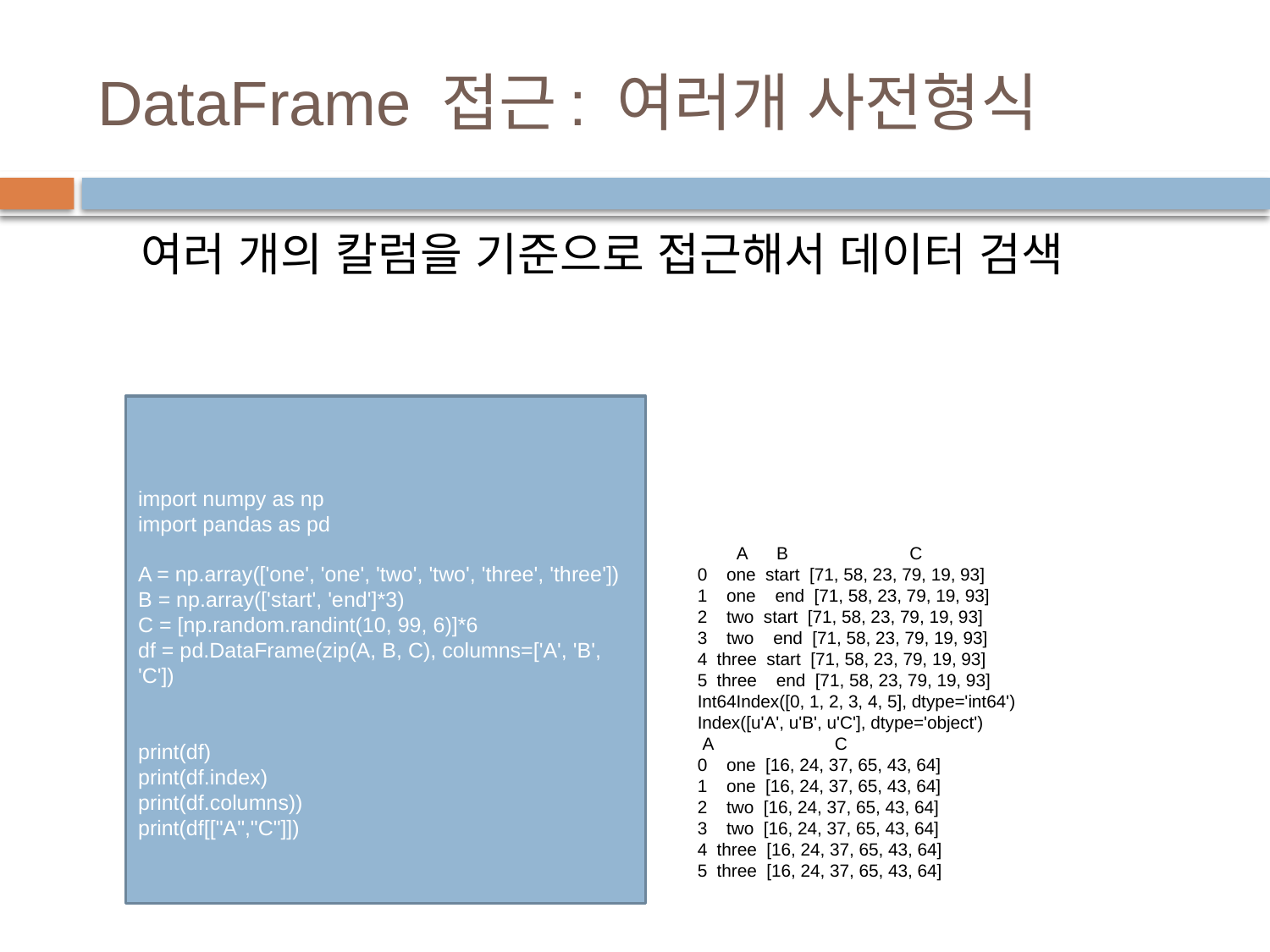

# DataFrame 접근: 여러개 사전형식
여러 개의 칼럼을 기준으로 접근해서 데이터 검색

import numpy as np
import pandas as pd

A = np.array(['one', 'one', 'two', 'two', 'three', 'three'])
B = np.array(['start', 'end']*3)
C = [np.random.randint(10, 99, 6)]*6
df = pd.DataFrame(zip(A, B, C), columns=['A', 'B', 'C'])

print(df)
print(df.index)
print(df.columns))
print(df[["A","C"]])
        A      B                         C
0    one  start  [71, 58, 23, 79, 19, 93]
1    one    end  [71, 58, 23, 79, 19, 93]
2    two  start  [71, 58, 23, 79, 19, 93]
3    two    end  [71, 58, 23, 79, 19, 93]
4  three  start  [71, 58, 23, 79, 19, 93]
5  three    end  [71, 58, 23, 79, 19, 93]
Int64Index([0, 1, 2, 3, 4, 5], dtype='int64')
Index([u'A', u'B', u'C'], dtype='object')
 A                         C
0    one  [16, 24, 37, 65, 43, 64]
1    one  [16, 24, 37, 65, 43, 64]
2    two  [16, 24, 37, 65, 43, 64]
3    two  [16, 24, 37, 65, 43, 64]
4  three  [16, 24, 37, 65, 43, 64]
5  three  [16, 24, 37, 65, 43, 64]